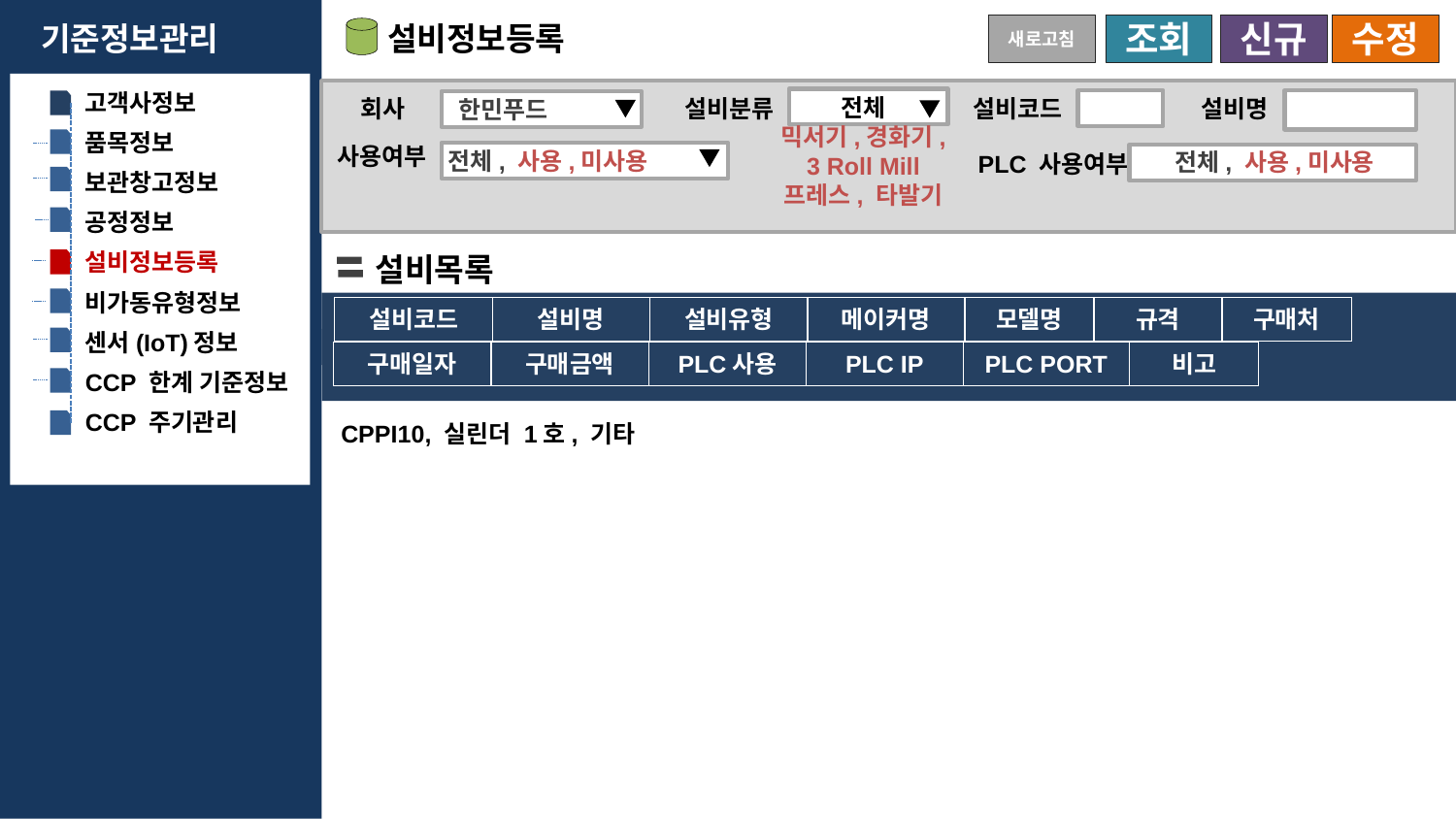

설비정보등록
기준정보관리
새로고침
조회
신규
수정

고객사정보

전체
믹서기,경화기,
3 Roll Mill
프레스, 타발기
회사
설비코드
설비분류
설비명
한민푸드

품목정보

사용여부
전체, 사용,미사용
전체, 사용,미사용
PLC 사용여부

보관창고정보

공정정보

설비정보등록
설비목록

비가동유형정보

설비코드
설비명
설비유형
메이커명
모델명
규격
구매처
센서(IoT)정보

구매일자
구매금액
PLC사용
PLC IP
PLC PORT
비고
CCP 한계 기준정보

CCP 주기관리

CPPI10, 실린더 1호, 기타